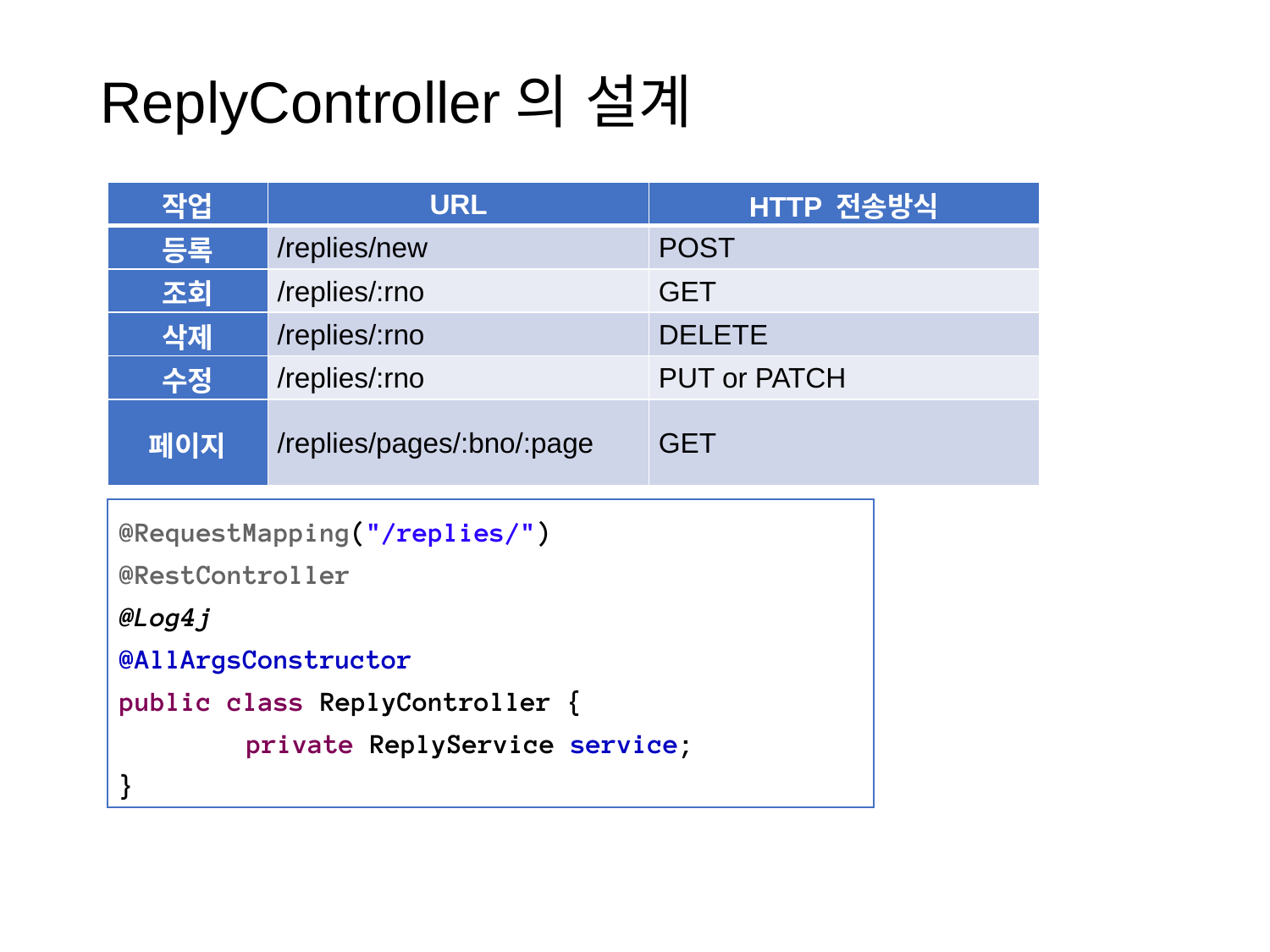

# ReplyController의 설계
| 작업 | URL | HTTP 전송방식 |
| --- | --- | --- |
| 등록 | /replies/new | POST |
| 조회 | /replies/:rno | GET |
| 삭제 | /replies/:rno | DELETE |
| 수정 | /replies/:rno | PUT or PATCH |
| 페이지 | /replies/pages/:bno/:page | GET |
@RequestMapping("/replies/")
@RestController
@Log4j
@AllArgsConstructor
public class ReplyController {
	private ReplyService service;
}